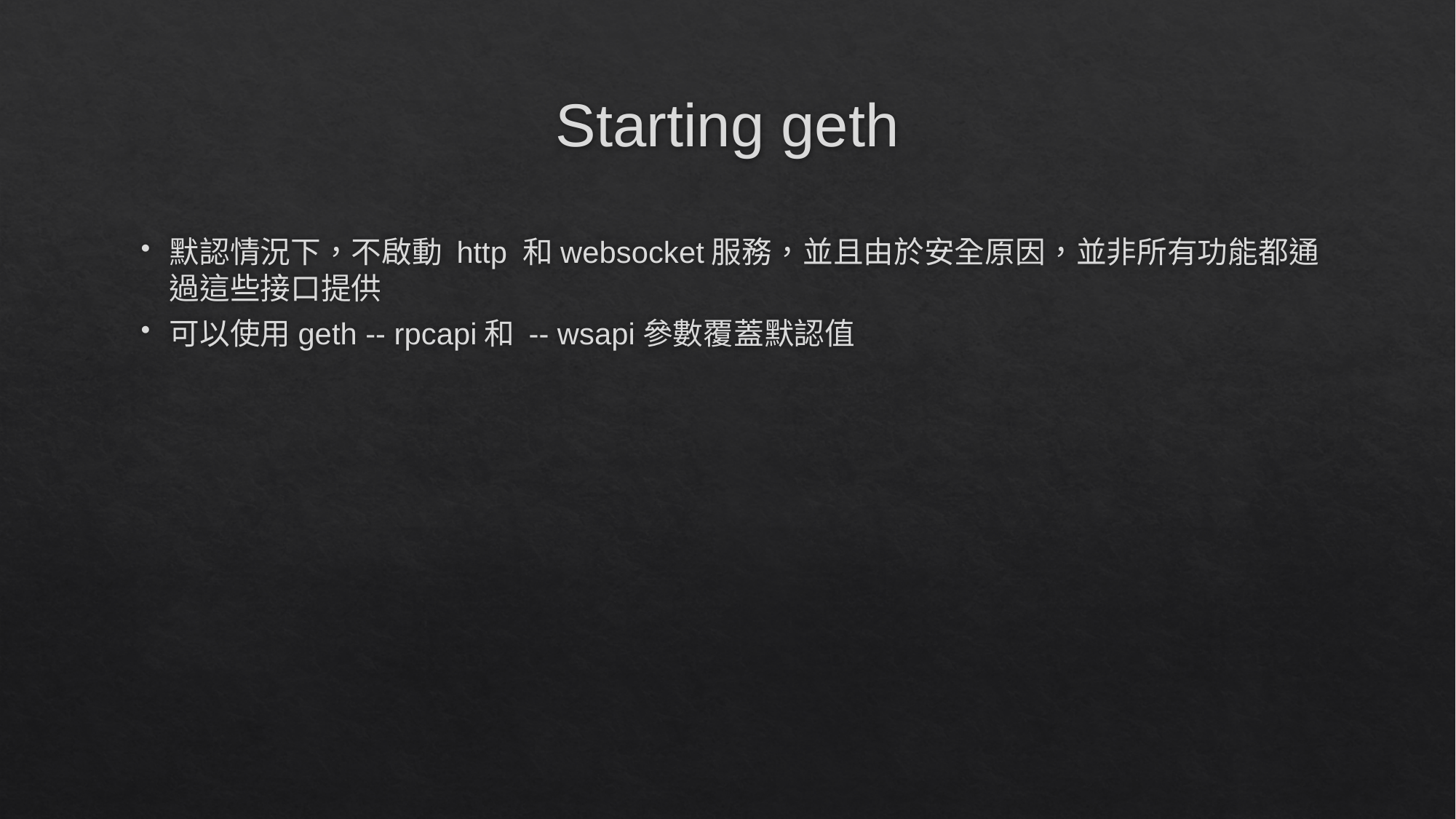

# Starting geth
默認情況下，不啟動 http 和websocket服務，並且由於安全原因，並非所有功能都通過這些接口提供
可以使用geth -- rpcapi和 -- wsapi參數覆蓋默認值